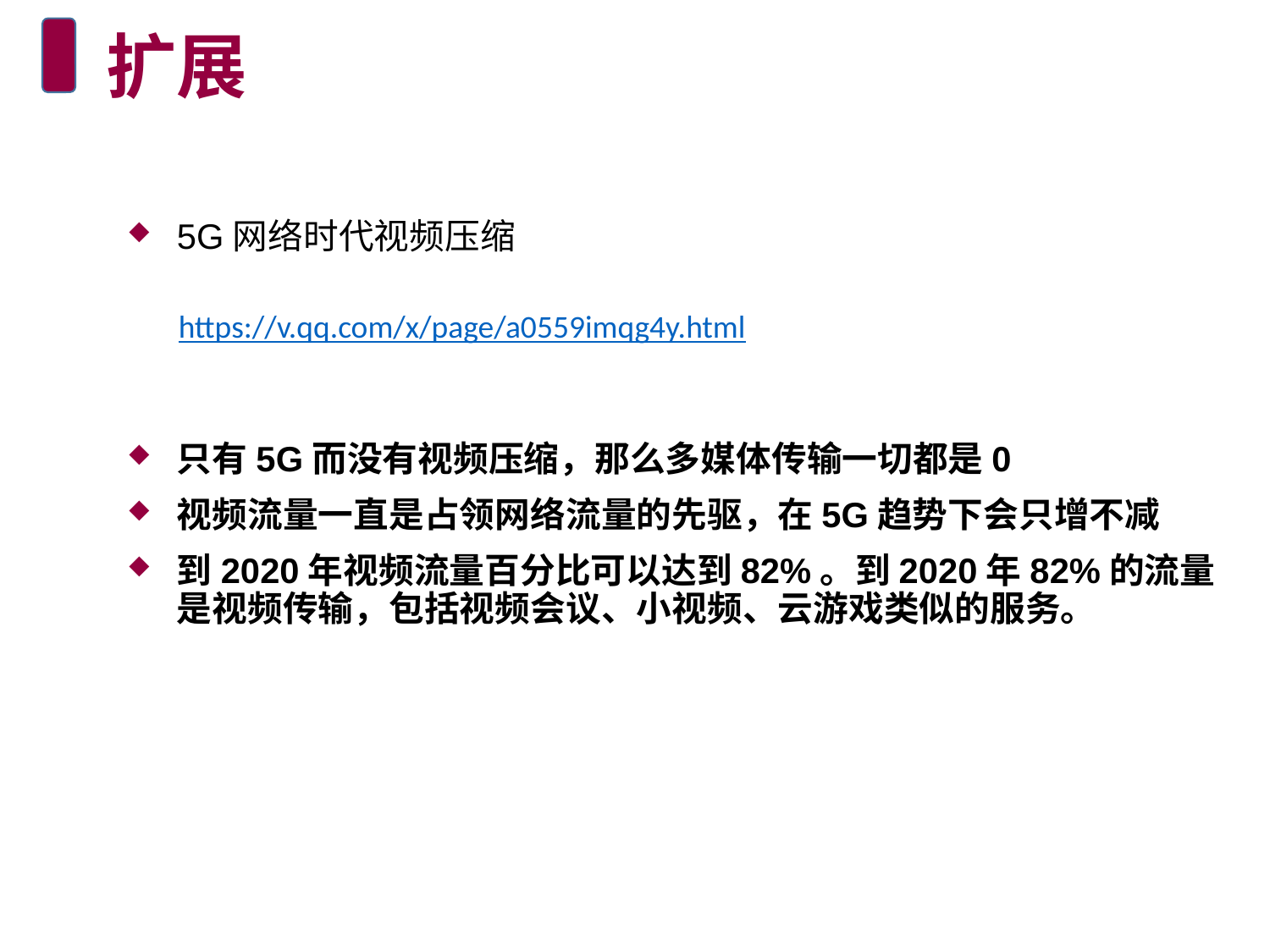

# 扩展

5G网络时代视频压缩

只有5G而没有视频压缩，那么多媒体传输一切都是0
视频流量一直是占领网络流量的先驱，在5G趋势下会只增不减
到2020年视频流量百分比可以达到82%。到2020年82%的流量是视频传输，包括视频会议、小视频、云游戏类似的服务。

https://v.qq.com/x/page/a0559imqg4y.html